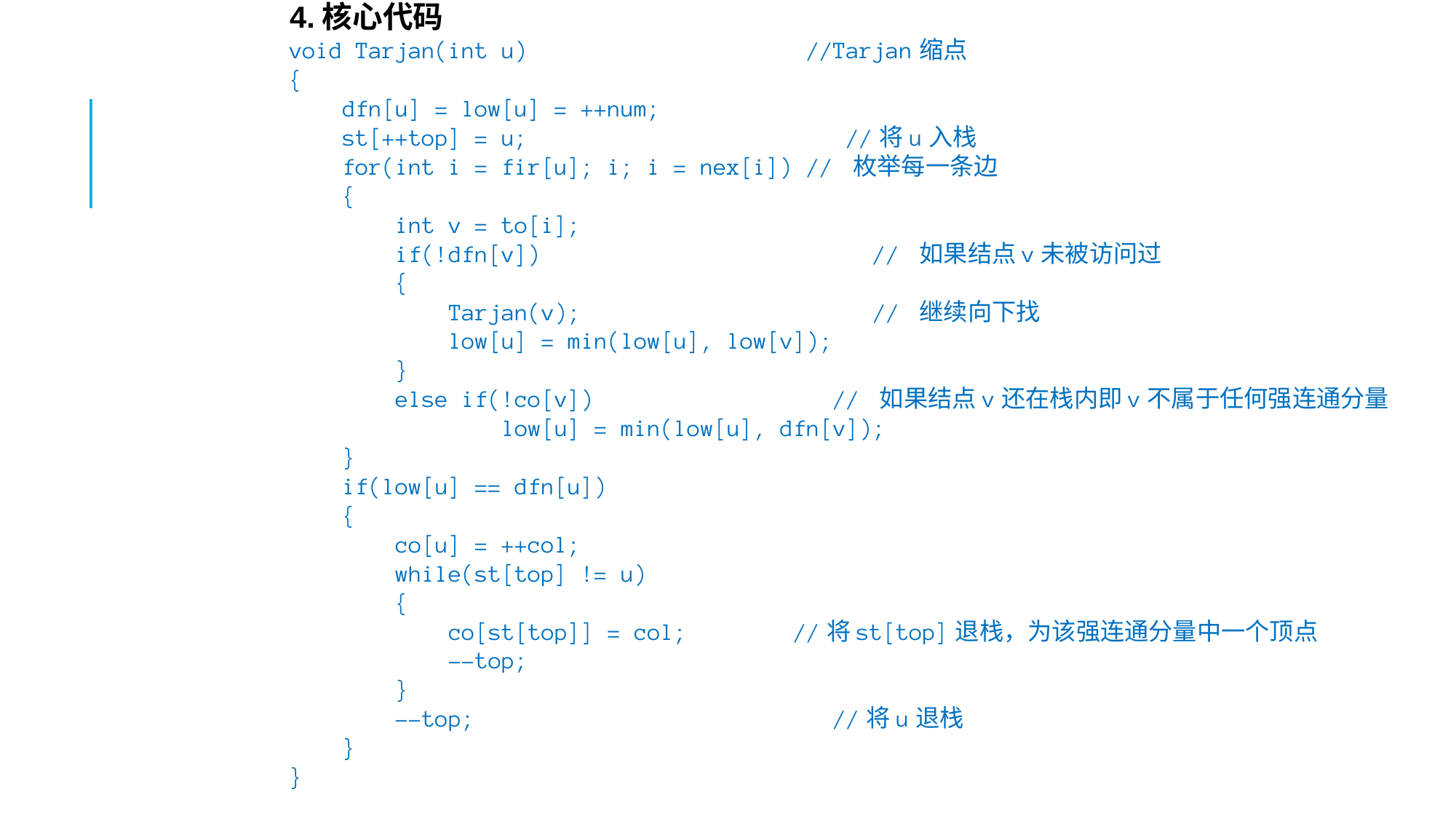

4.核心代码
void Tarjan(int u)                     //Tarjan缩点
{
    dfn[u] = low[u] = ++num;
    st[++top] = u;                        //将u入栈
    for(int i = fir[u]; i; i = nex[i]) // 枚举每一条边
    {
        int v = to[i];
        if(!dfn[v])                         // 如果结点v未被访问过
        {
            Tarjan(v);                      // 继续向下找
            low[u] = min(low[u], low[v]);
        }
        else if(!co[v])                  // 如果结点v还在栈内即v不属于任何强连通分量
                low[u] = min(low[u], dfn[v]);
    }
    if(low[u] == dfn[u])
    {
        co[u] = ++col;
        while(st[top] != u)
        {
            co[st[top]] = col;        //将st[top]退栈，为该强连通分量中一个顶点
            --top;
        }
        --top;                           //将u退栈
    }
}